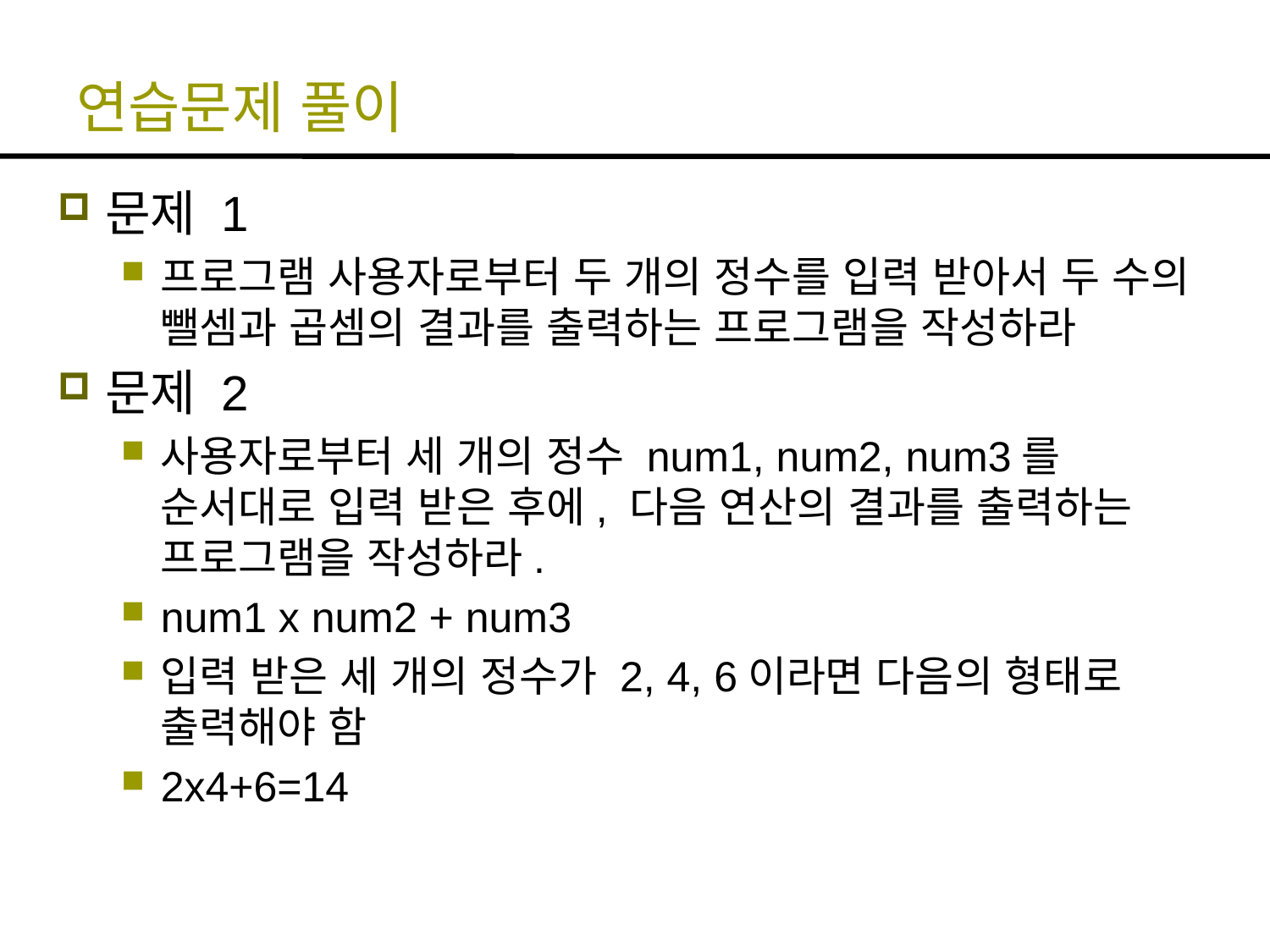

# 연습문제 풀이
문제 1
프로그램 사용자로부터 두 개의 정수를 입력 받아서 두 수의 뺄셈과 곱셈의 결과를 출력하는 프로그램을 작성하라
문제 2
사용자로부터 세 개의 정수 num1, num2, num3를 순서대로 입력 받은 후에, 다음 연산의 결과를 출력하는 프로그램을 작성하라.
num1 x num2 + num3
입력 받은 세 개의 정수가 2, 4, 6이라면 다음의 형태로 출력해야 함
2x4+6=14